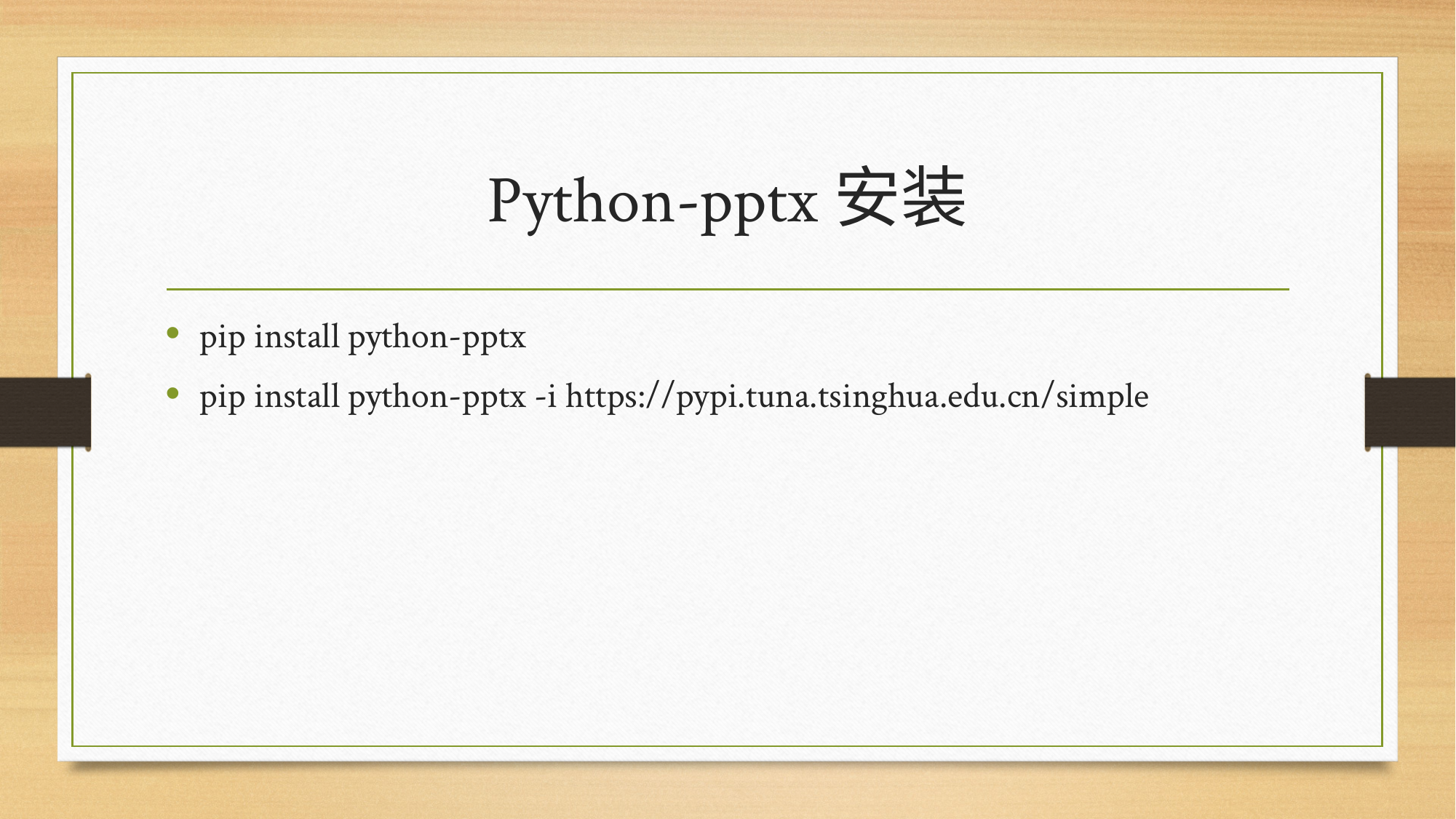

# Python-pptx安装
pip install python-pptx
pip install python-pptx -i https://pypi.tuna.tsinghua.edu.cn/simple